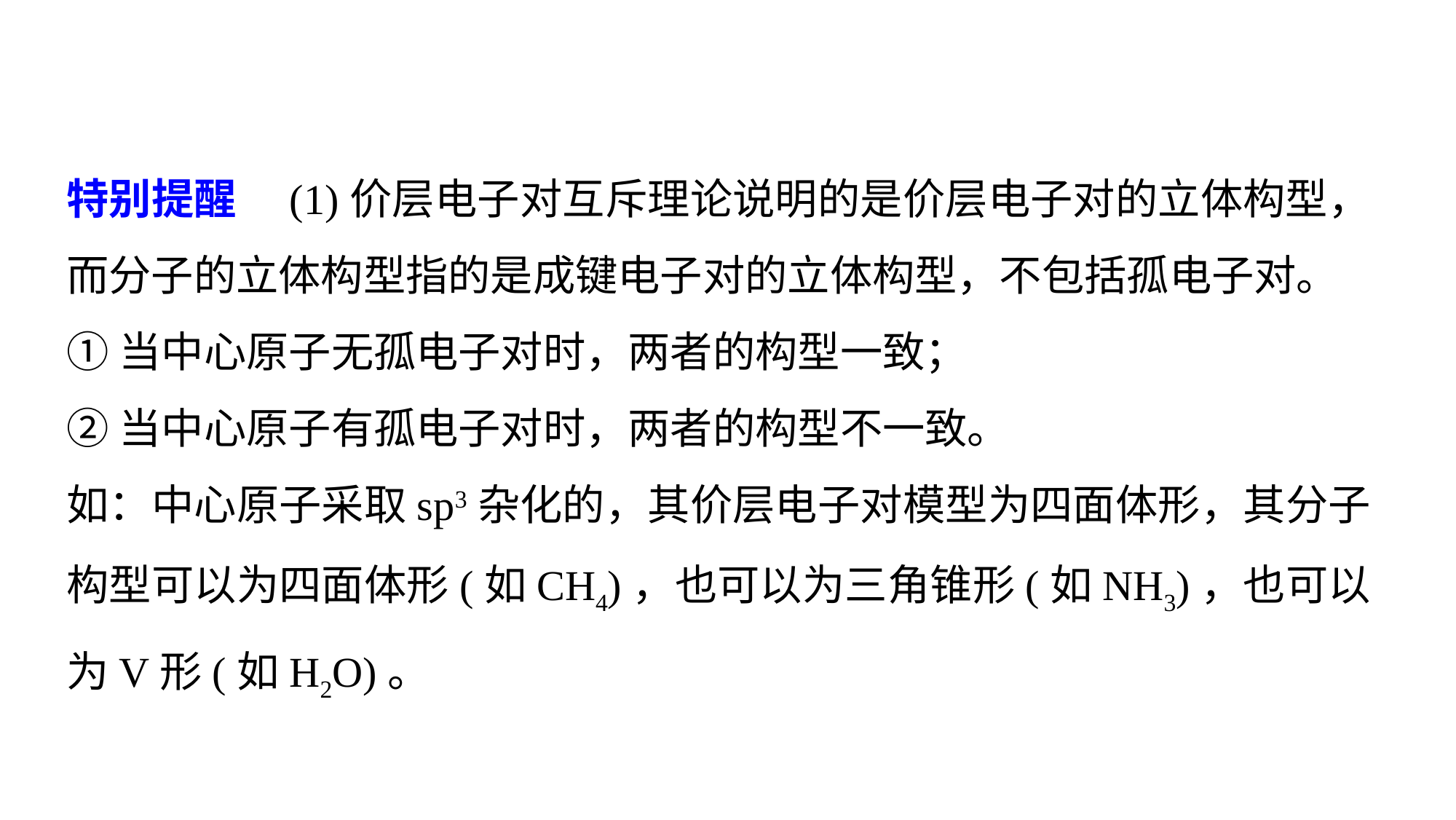

特别提醒　(1)价层电子对互斥理论说明的是价层电子对的立体构型，而分子的立体构型指的是成键电子对的立体构型，不包括孤电子对。
①当中心原子无孤电子对时，两者的构型一致；
②当中心原子有孤电子对时，两者的构型不一致。
如：中心原子采取sp3杂化的，其价层电子对模型为四面体形，其分子构型可以为四面体形(如CH4)，也可以为三角锥形(如NH3)，也可以为V形(如H2O)。